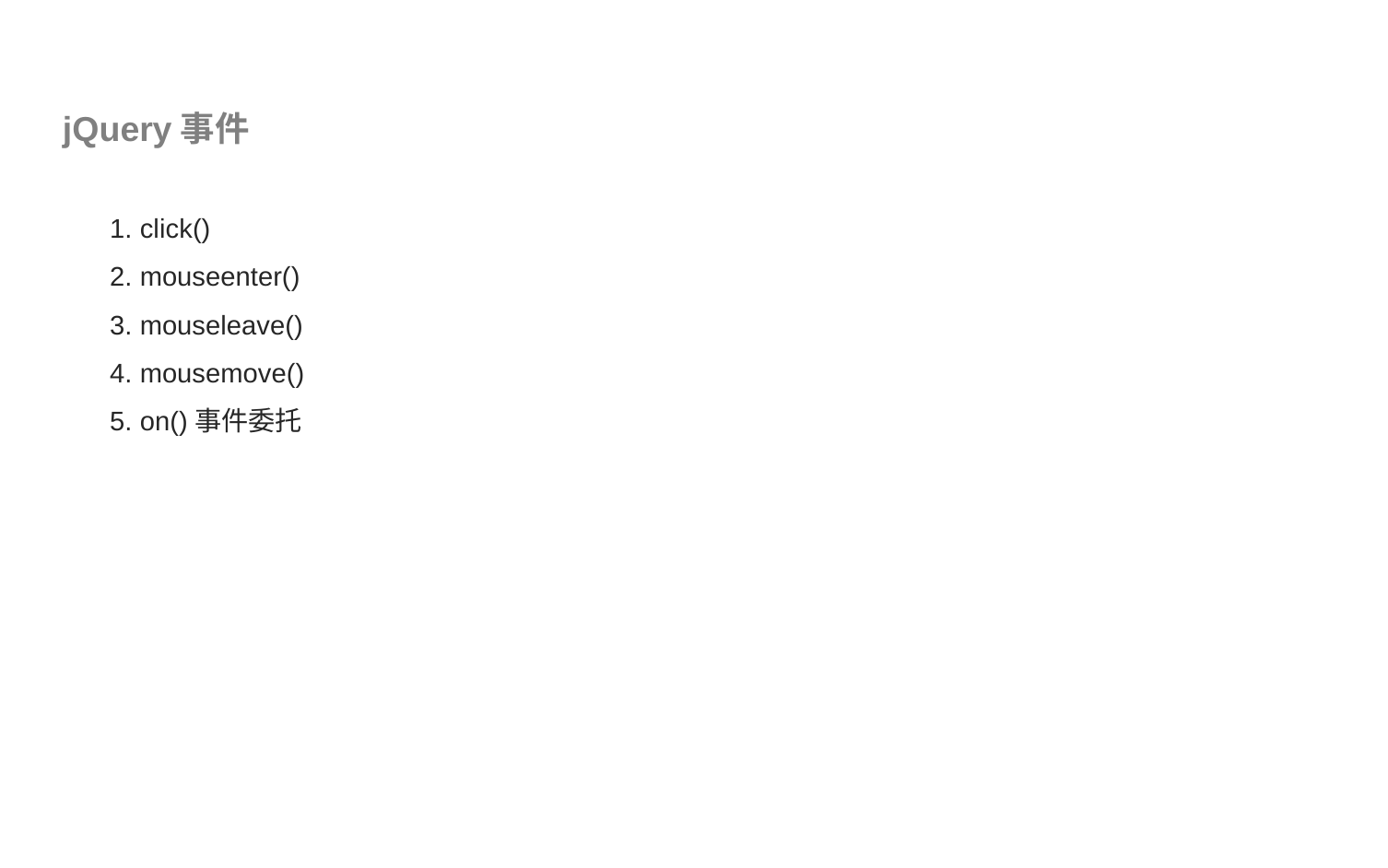

jQuery事件
1. click()
2. mouseenter()
3. mouseleave()
4. mousemove()
5. on()事件委托